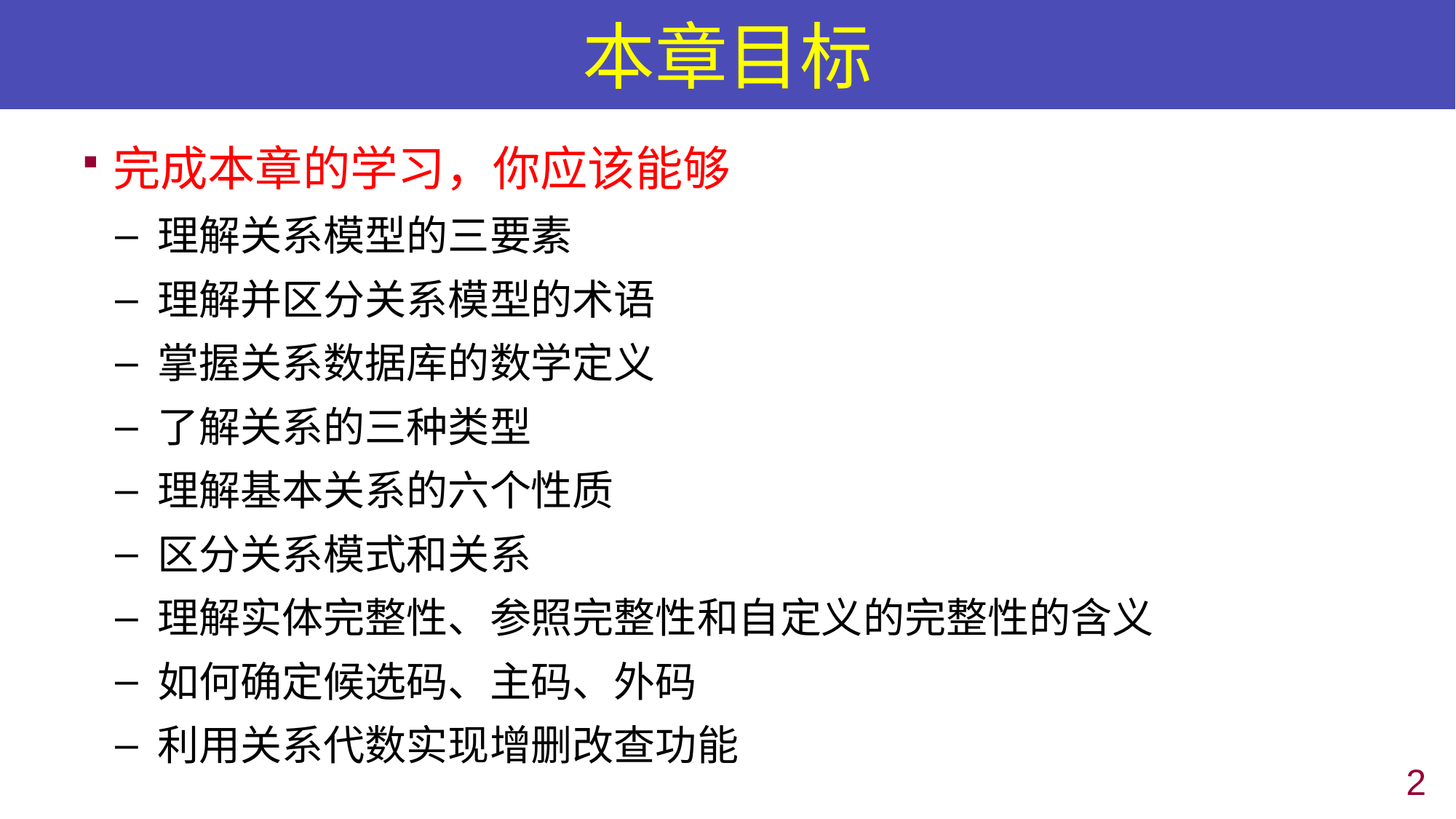

# 本章目标
完成本章的学习，你应该能够
理解关系模型的三要素
理解并区分关系模型的术语
掌握关系数据库的数学定义
了解关系的三种类型
理解基本关系的六个性质
区分关系模式和关系
理解实体完整性、参照完整性和自定义的完整性的含义
如何确定候选码、主码、外码
利用关系代数实现增删改查功能
2